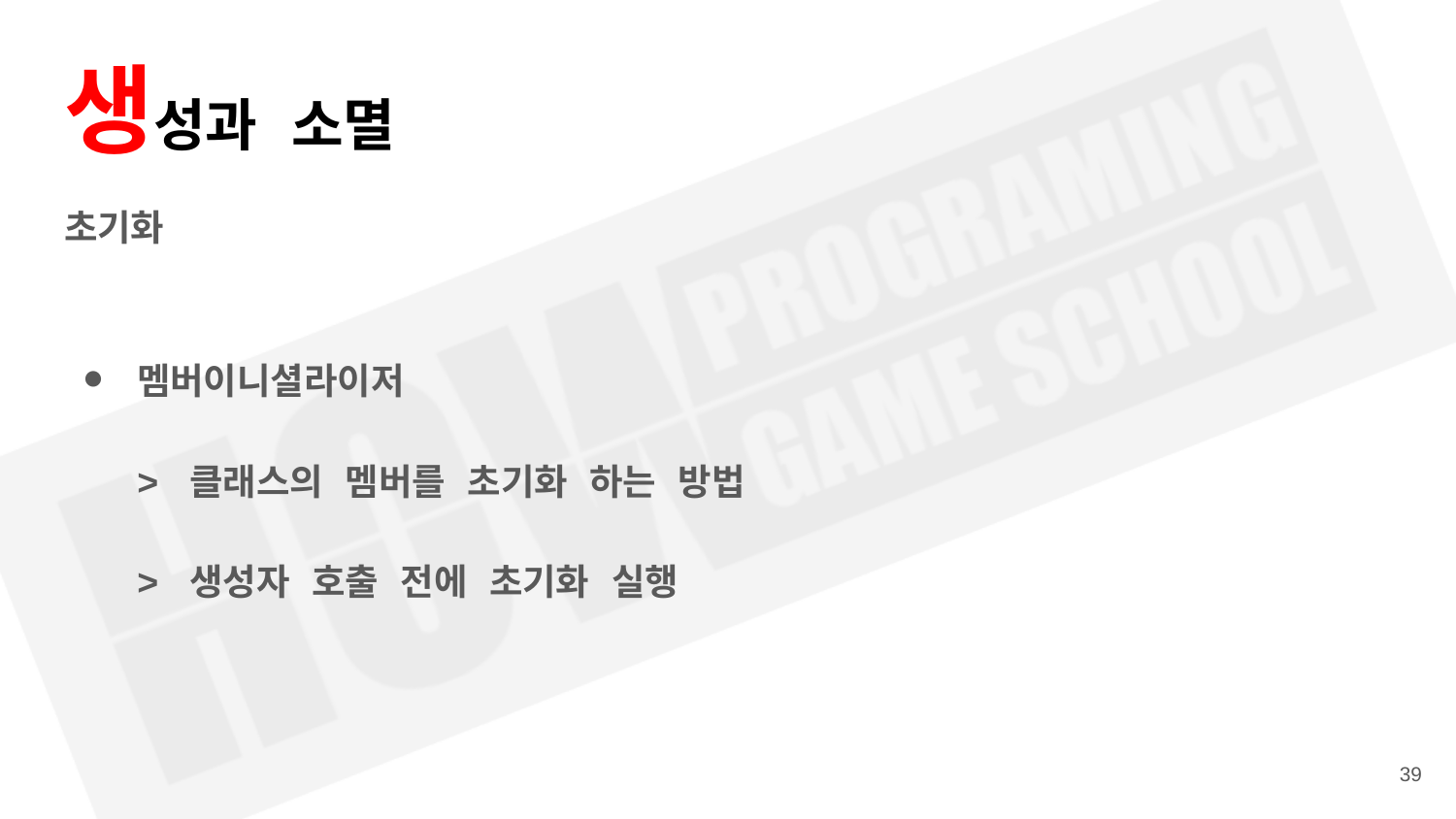

# 생성과 소멸
초기화

멤버이니셜라이저
> 클래스의 멤버를 초기화 하는 방법
> 생성자 호출 전에 초기화 실행
39